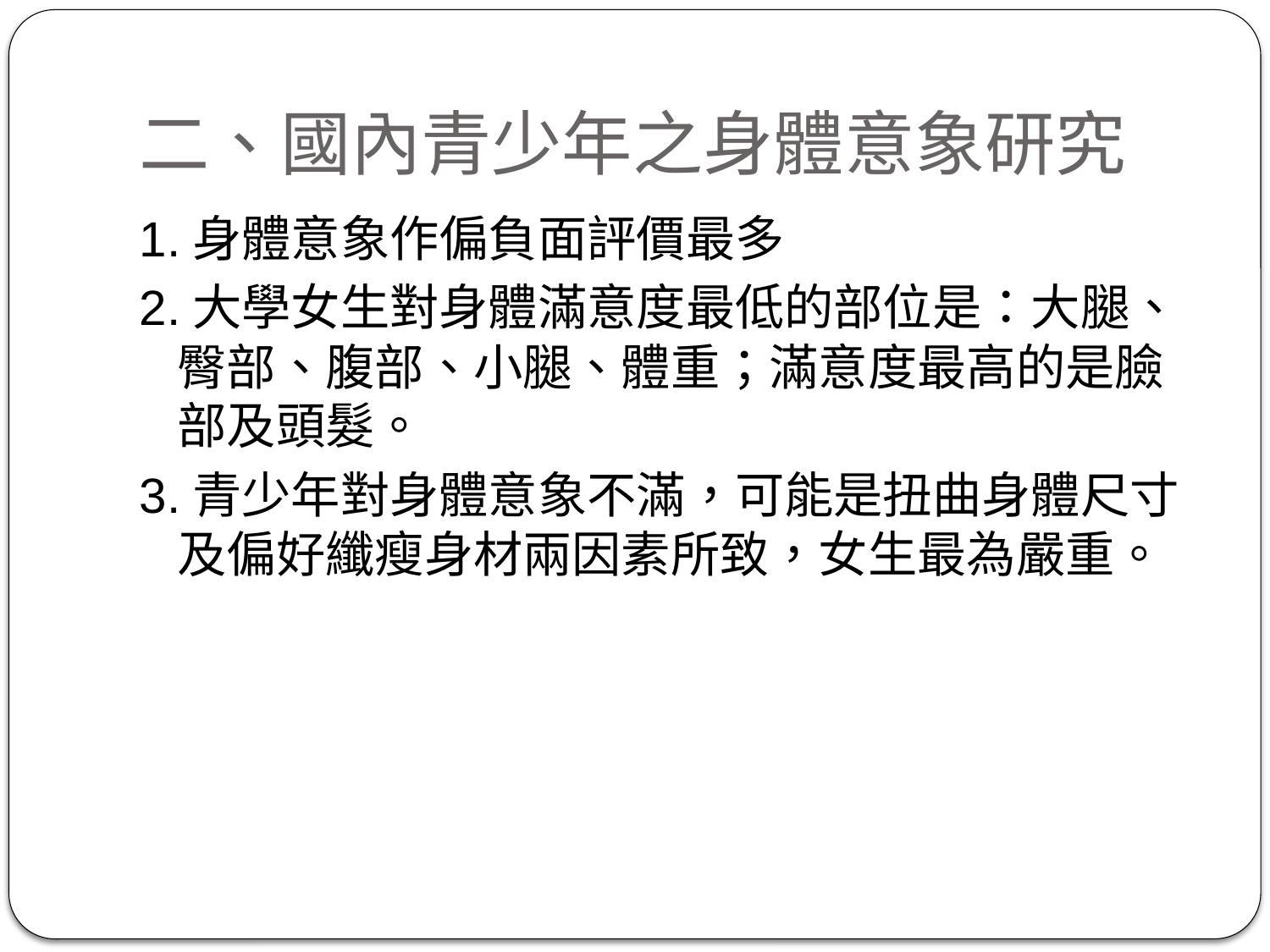

# 二、國內青少年之身體意象研究
1.身體意象作偏負面評價最多
2.大學女生對身體滿意度最低的部位是：大腿、臀部、腹部、小腿、體重；滿意度最高的是臉部及頭髮。
3.青少年對身體意象不滿，可能是扭曲身體尺寸及偏好纖瘦身材兩因素所致，女生最為嚴重。